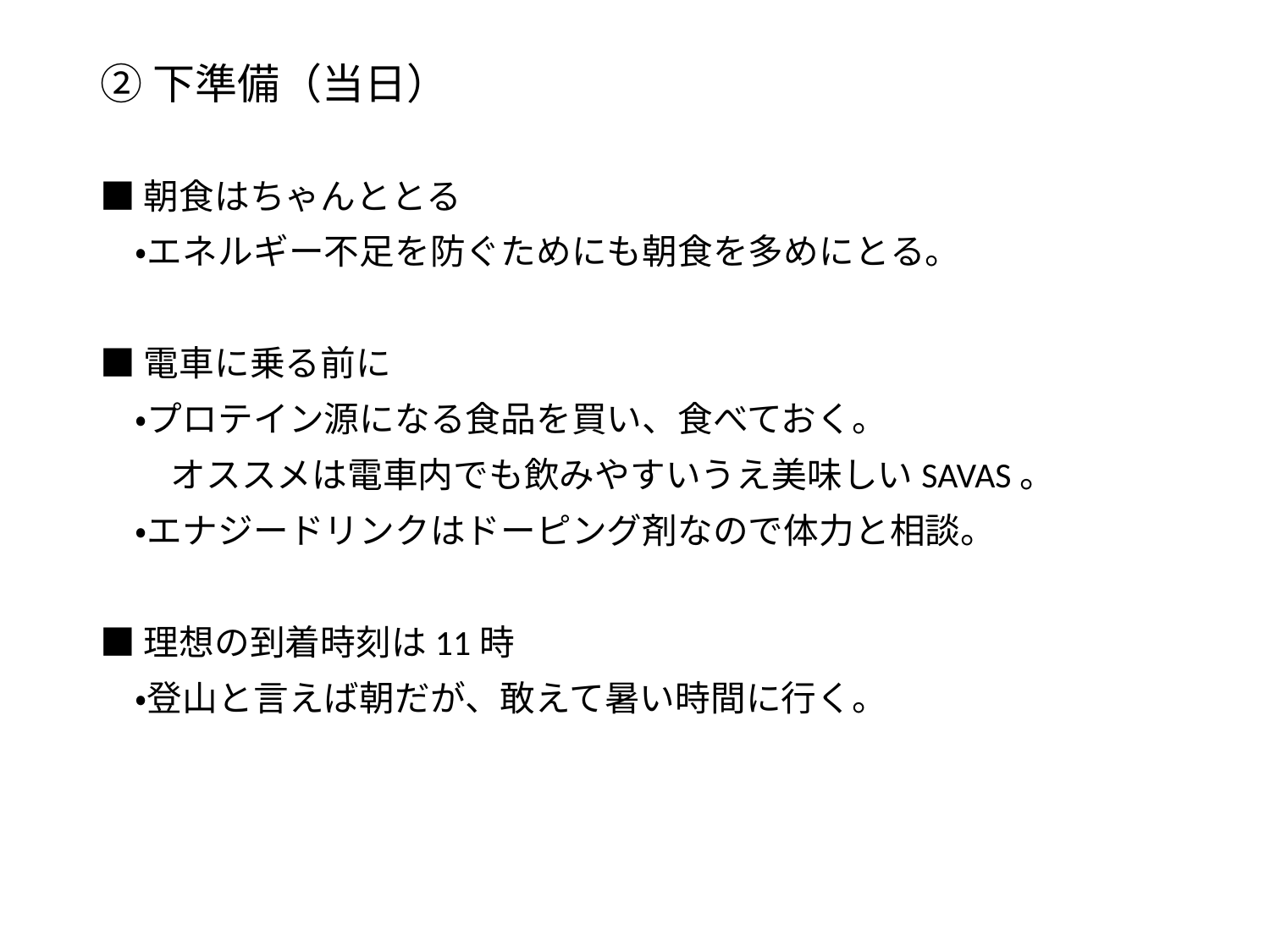

# ②下準備（当日）
■朝食はちゃんととる
　・エネルギー不足を防ぐためにも朝食を多めにとる。

■電車に乗る前に
　・プロテイン源になる食品を買い、食べておく。
　　オススメは電車内でも飲みやすいうえ美味しいSAVAS。
　・エナジードリンクはドーピング剤なので体力と相談。

■理想の到着時刻は11時
　・登山と言えば朝だが、敢えて暑い時間に行く。